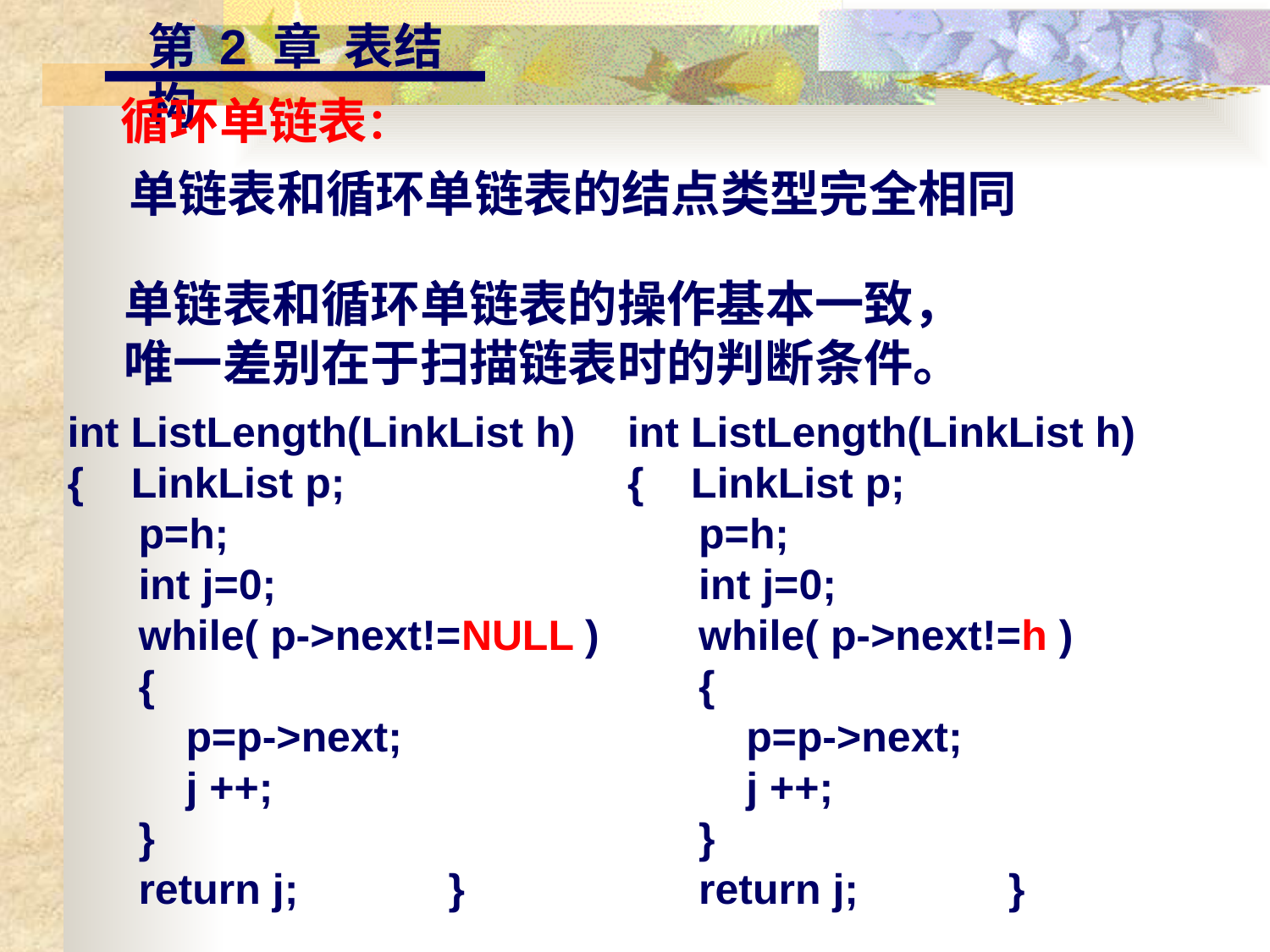

第 2 章  表结构

循环单链表：
单链表和循环单链表的结点类型完全相同
单链表和循环单链表的操作基本一致，
唯一差别在于扫描链表时的判断条件。
int ListLength(LinkList h)
{    LinkList p;
      p=h;
      int j=0;
      while( p->next!=NULL )
      {
          p=p->next;
          j ++;
      }
      return j;		}
int ListLength(LinkList h)
{    LinkList p;
      p=h;
      int j=0;
      while( p->next!=h )
      {
          p=p->next;
          j ++;
      }
      return j;		}